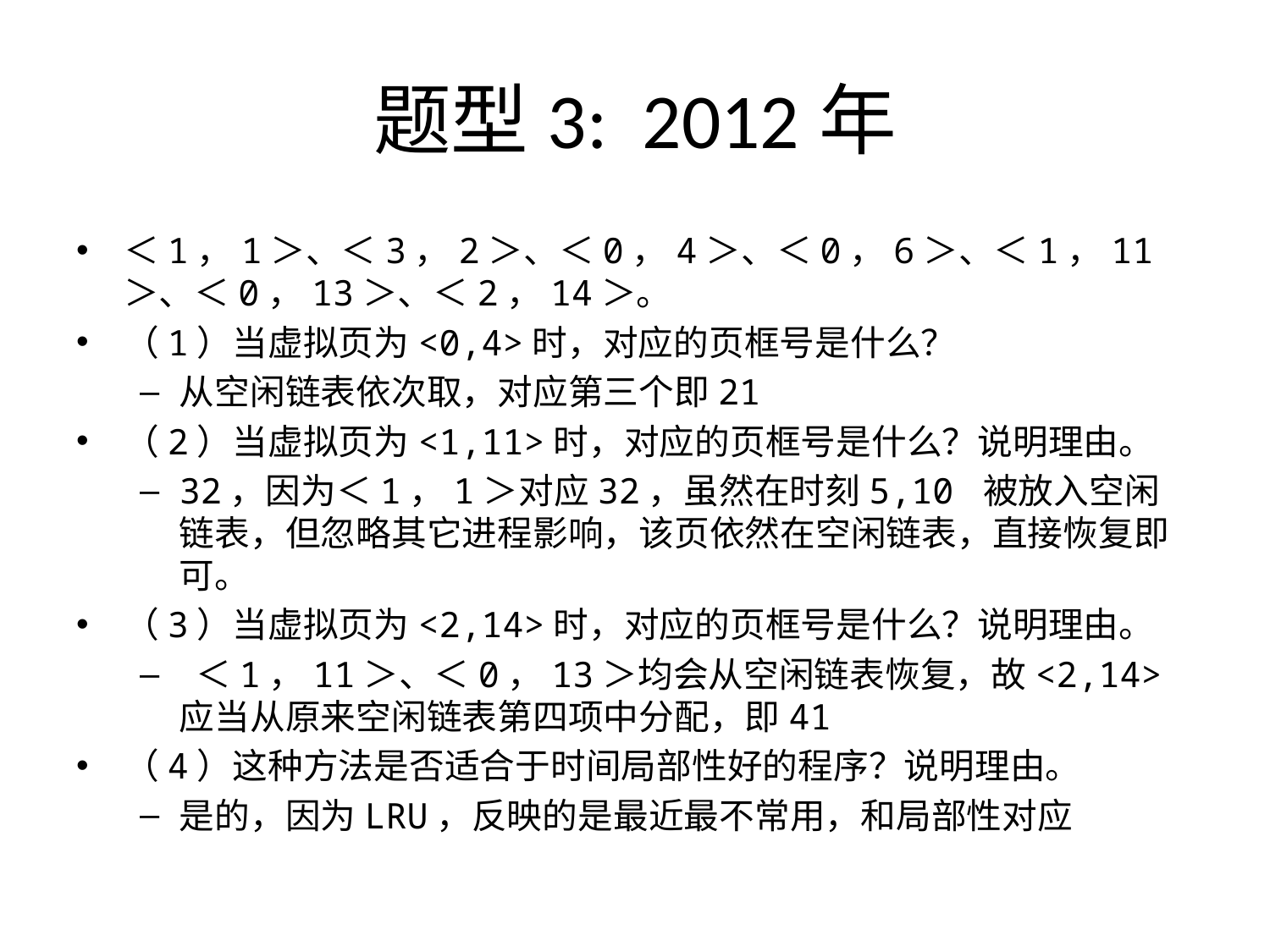

# 题型3:  2012年
＜1，1＞、＜3，2＞、＜0，4＞、＜0，6＞、＜1，11＞、＜0，13＞、＜2，14＞。
（1）当虚拟页为<0,4>时，对应的页框号是什么？
从空闲链表依次取，对应第三个即21
（2）当虚拟页为<1,11>时，对应的页框号是什么？说明理由。
32，因为＜1，1＞对应32，虽然在时刻5,10 被放入空闲链表，但忽略其它进程影响，该页依然在空闲链表，直接恢复即可。
（3）当虚拟页为<2,14>时，对应的页框号是什么？说明理由。
 ＜1，11＞、＜0，13＞均会从空闲链表恢复，故<2,14>应当从原来空闲链表第四项中分配，即41
（4）这种方法是否适合于时间局部性好的程序？说明理由。
是的，因为LRU，反映的是最近最不常用，和局部性对应